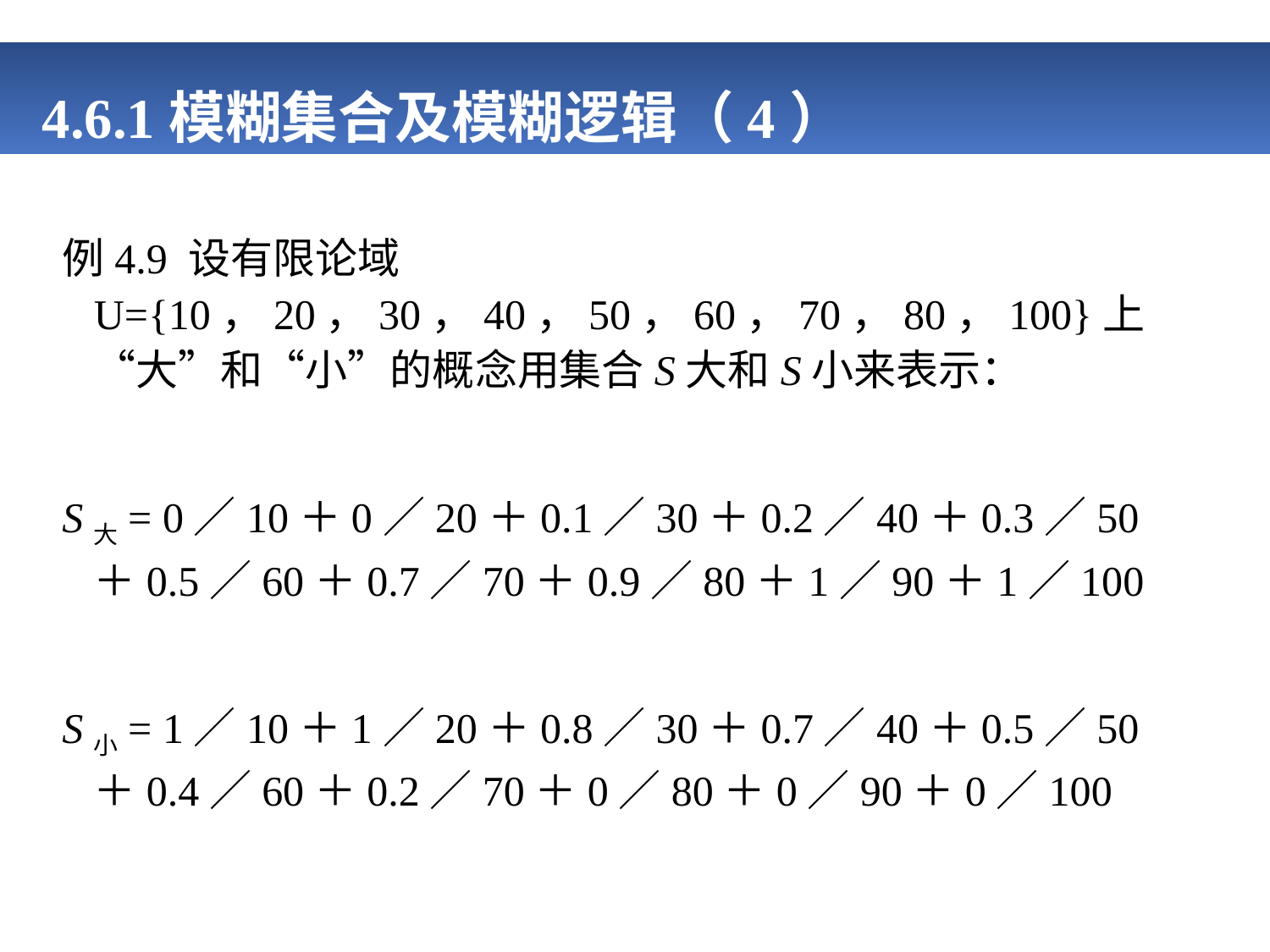

# 4.6.1模糊集合及模糊逻辑（4）
例4.9 设有限论域U={10，20，30，40，50，60，70，80，100}上“大”和“小”的概念用集合S大和S小来表示：

S大= 0／10＋0／20＋0.1／30＋0.2／40＋0.3／50＋0.5／60＋0.7／70＋0.9／80＋1／90＋1／100

S小= 1／10＋1／20＋0.8／30＋0.7／40＋0.5／50＋0.4／60＋0.2／70＋0／80＋0／90＋0／100